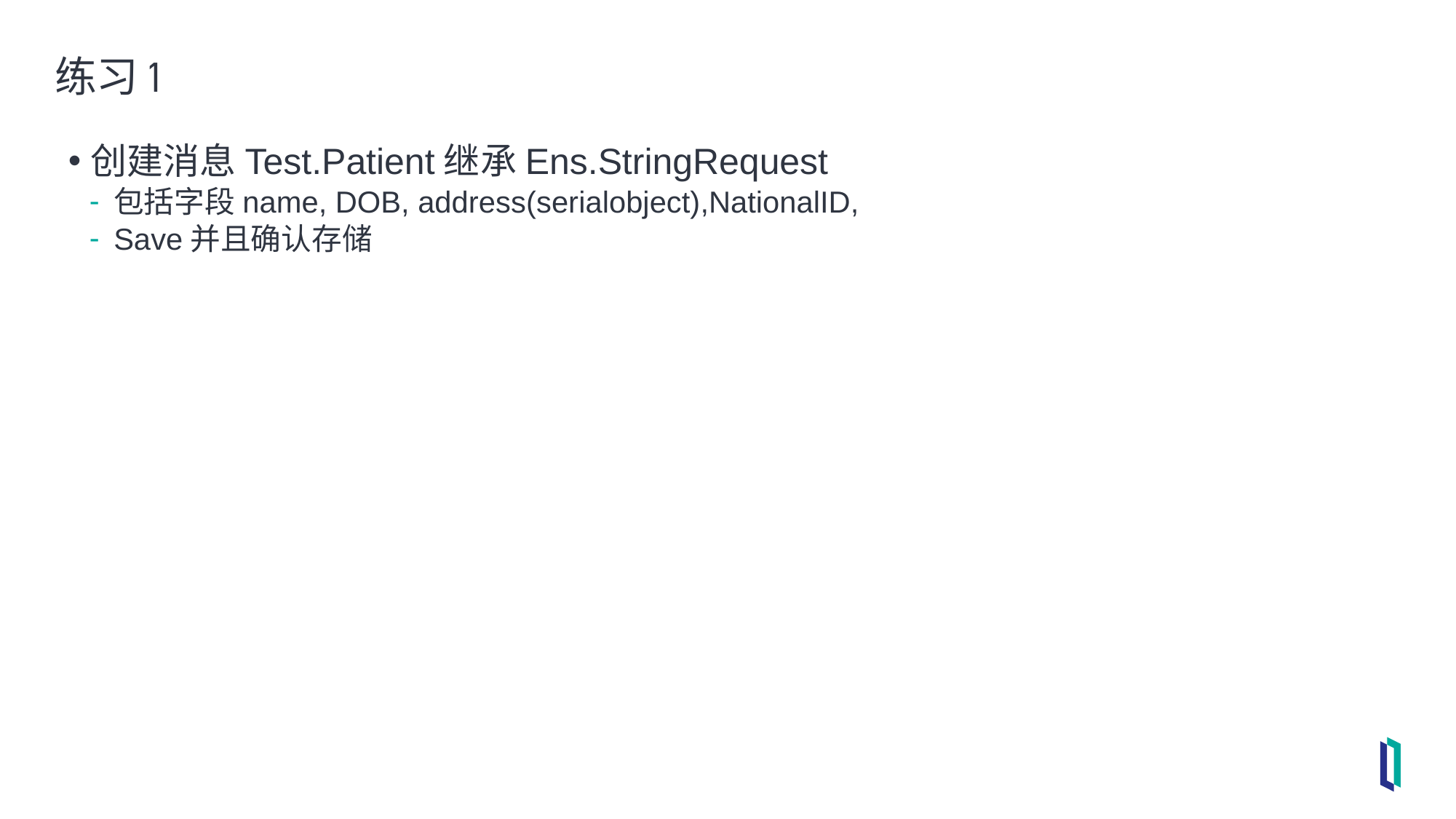

# 练习1
创建消息Test.Patient继承Ens.StringRequest
包括字段name, DOB, address(serialobject),NationalID,
Save并且确认存储